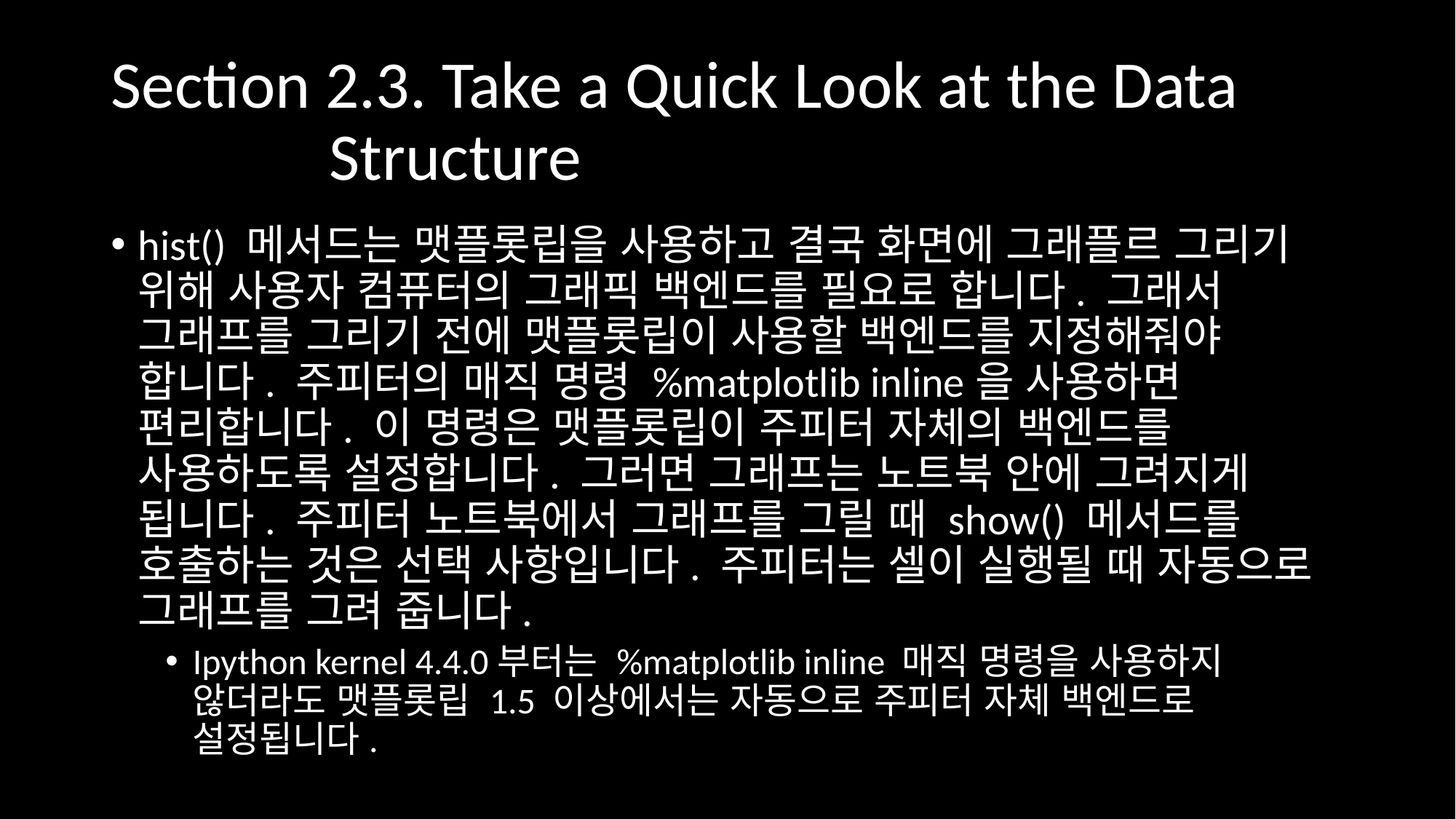

# Section 2.3. Take a Quick Look at the Data 			Structure
hist() 메서드는 맷플롯립을 사용하고 결국 화면에 그래플르 그리기 위해 사용자 컴퓨터의 그래픽 백엔드를 필요로 합니다. 그래서 그래프를 그리기 전에 맷플롯립이 사용할 백엔드를 지정해줘야 합니다. 주피터의 매직 명령 %matplotlib inline을 사용하면 편리합니다. 이 명령은 맷플롯립이 주피터 자체의 백엔드를 사용하도록 설정합니다. 그러면 그래프는 노트북 안에 그려지게 됩니다. 주피터 노트북에서 그래프를 그릴 때 show() 메서드를 호출하는 것은 선택 사항입니다. 주피터는 셀이 실행될 때 자동으로 그래프를 그려 줍니다.
Ipython kernel 4.4.0부터는 %matplotlib inline 매직 명령을 사용하지 않더라도 맷플롯립 1.5 이상에서는 자동으로 주피터 자체 백엔드로 설정됩니다.